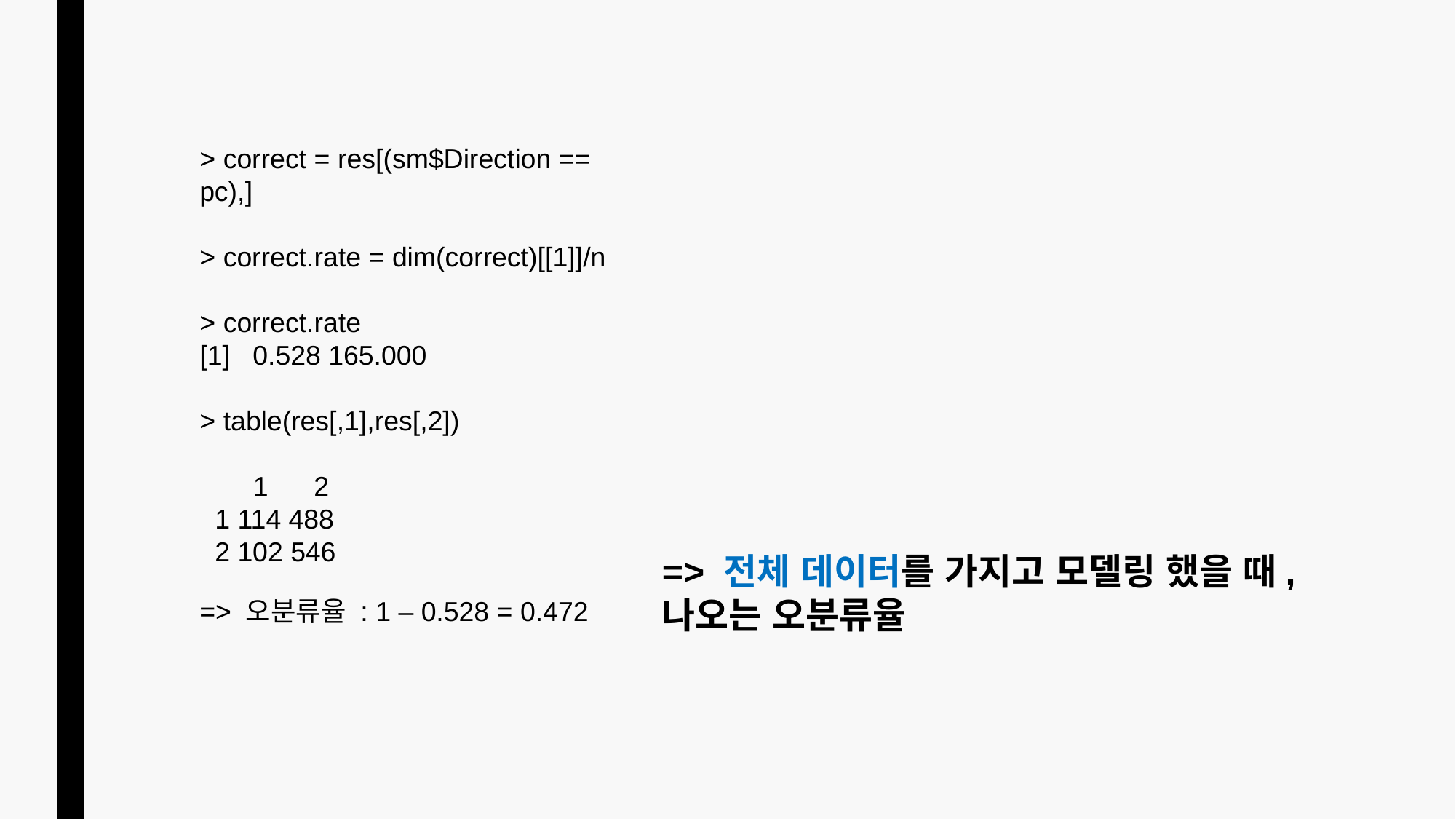

> correct = res[(sm$Direction == pc),]

> correct.rate = dim(correct)[[1]]/n

> correct.rate
[1]   0.528 165.000

> table(res[,1],res[,2])

       1      2
  1 114 488
  2 102 546
=> 전체 데이터를 가지고 모델링 했을 때, 나오는 오분류율
=> 오분류율 : 1 – 0.528 = 0.472